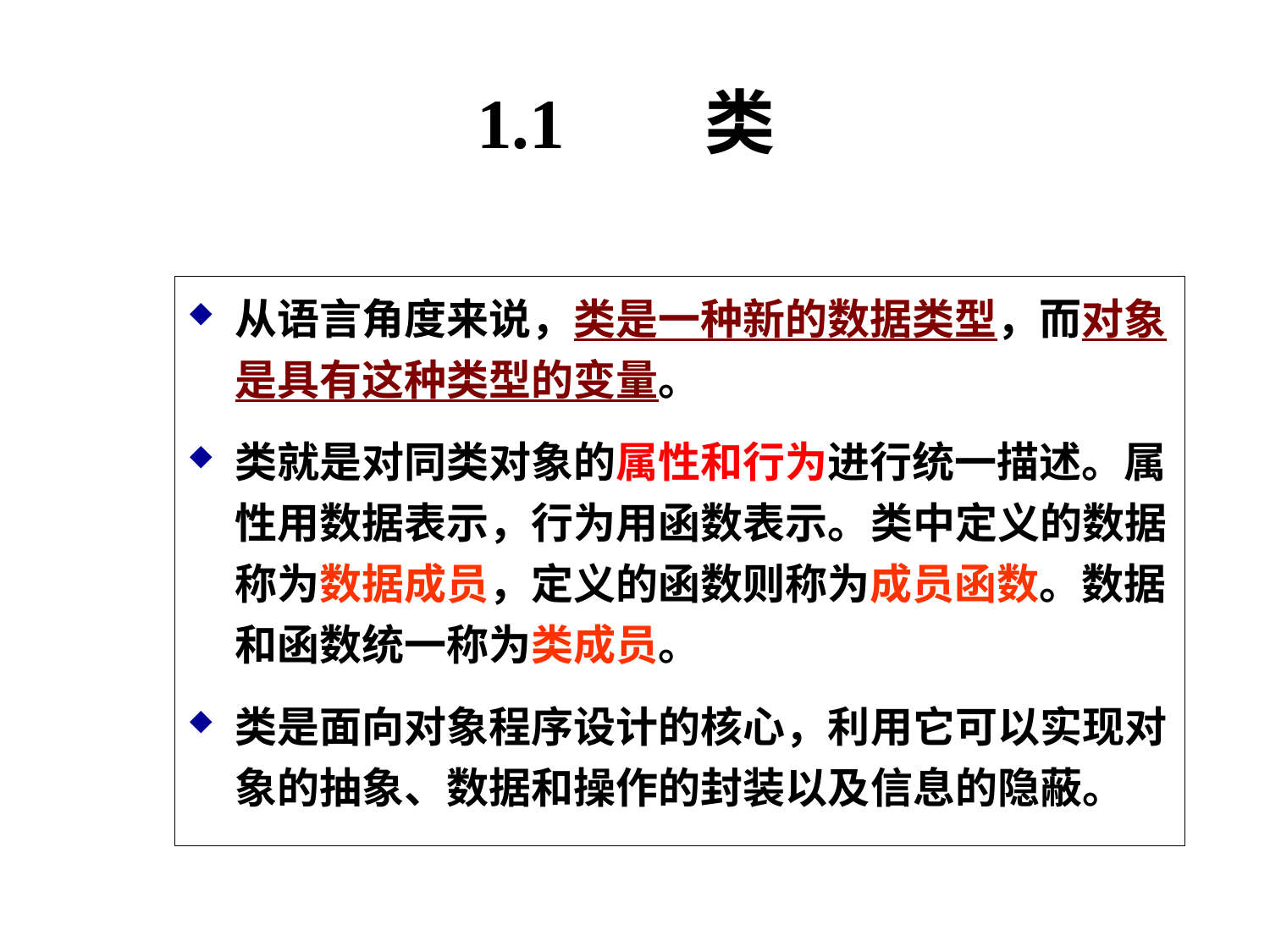

# 1.1       类
从语言角度来说，类是一种新的数据类型，而对象是具有这种类型的变量。
类就是对同类对象的属性和行为进行统一描述。属性用数据表示，行为用函数表示。类中定义的数据称为数据成员，定义的函数则称为成员函数。数据和函数统一称为类成员。
类是面向对象程序设计的核心，利用它可以实现对象的抽象、数据和操作的封装以及信息的隐蔽。